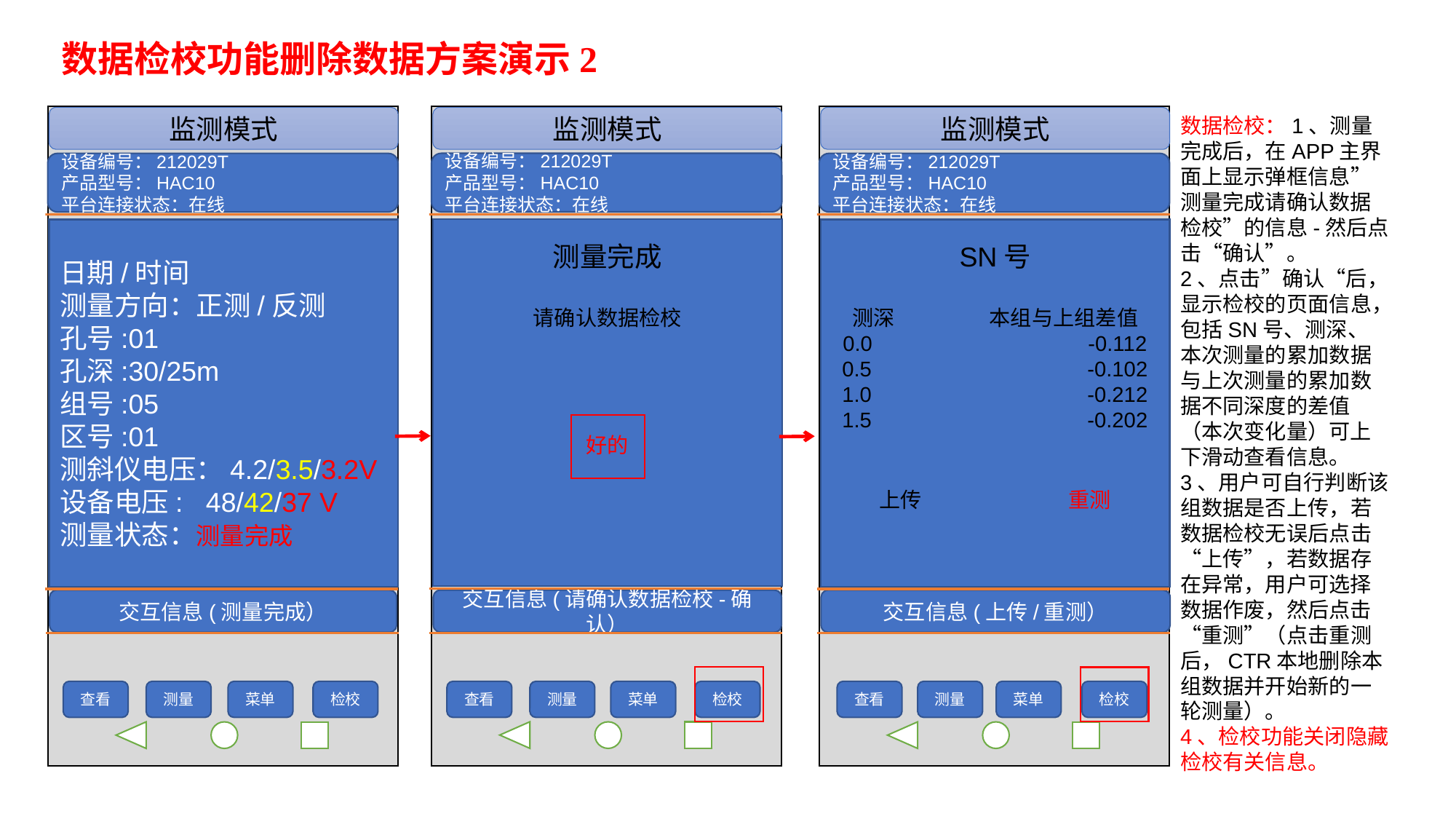

数据检校功能删除数据方案演示2

设备编号：212029T
产品型号：HAC10
平台连接状态：在线
测量完成

请确认数据检校

好的

交互信息(请确认数据检校-确认）
监测模式

设备编号：212029T
产品型号：HAC10
平台连接状态：在线
日期/时间
测量方向：正测/反测
孔号:01
孔深:30/25m
组号:05
区号:01
测斜仪电压：4.2/3.5/3.2V
设备电压:   48/42/37 V
测量状态：测量完成
交互信息(测量完成）
监测模式

设备编号：212029T
产品型号：HAC10
平台连接状态：在线
SN号

测深                    本组与上组差值
0.0                                    -0.112
0.5                                    -0.102
1.0                                    -0.212
1.5                                    -0.202

上传                               重测

交互信息(上传/重测）
监测模式

数据检校：1、测量完成后，在APP主界面上显示弹框信息”测量完成请确认数据检校”的信息-然后点击“确认”。
2、点击”确认“后，显示检校的页面信息，包括SN号、测深、本次测量的累加数据与上次测量的累加数据不同深度的差值（本次变化量）可上下滑动查看信息。
3、用户可自行判断该组数据是否上传，若数据检校无误后点击“上传”，若数据存在异常，用户可选择数据作废，然后点击“重测”（点击重测后，CTR本地删除本组数据并开始新的一轮测量）。
4、检校功能关闭隐藏检校有关信息。

查看
测量
菜单
检校
查看
测量
菜单
检校
查看
测量
菜单
检校